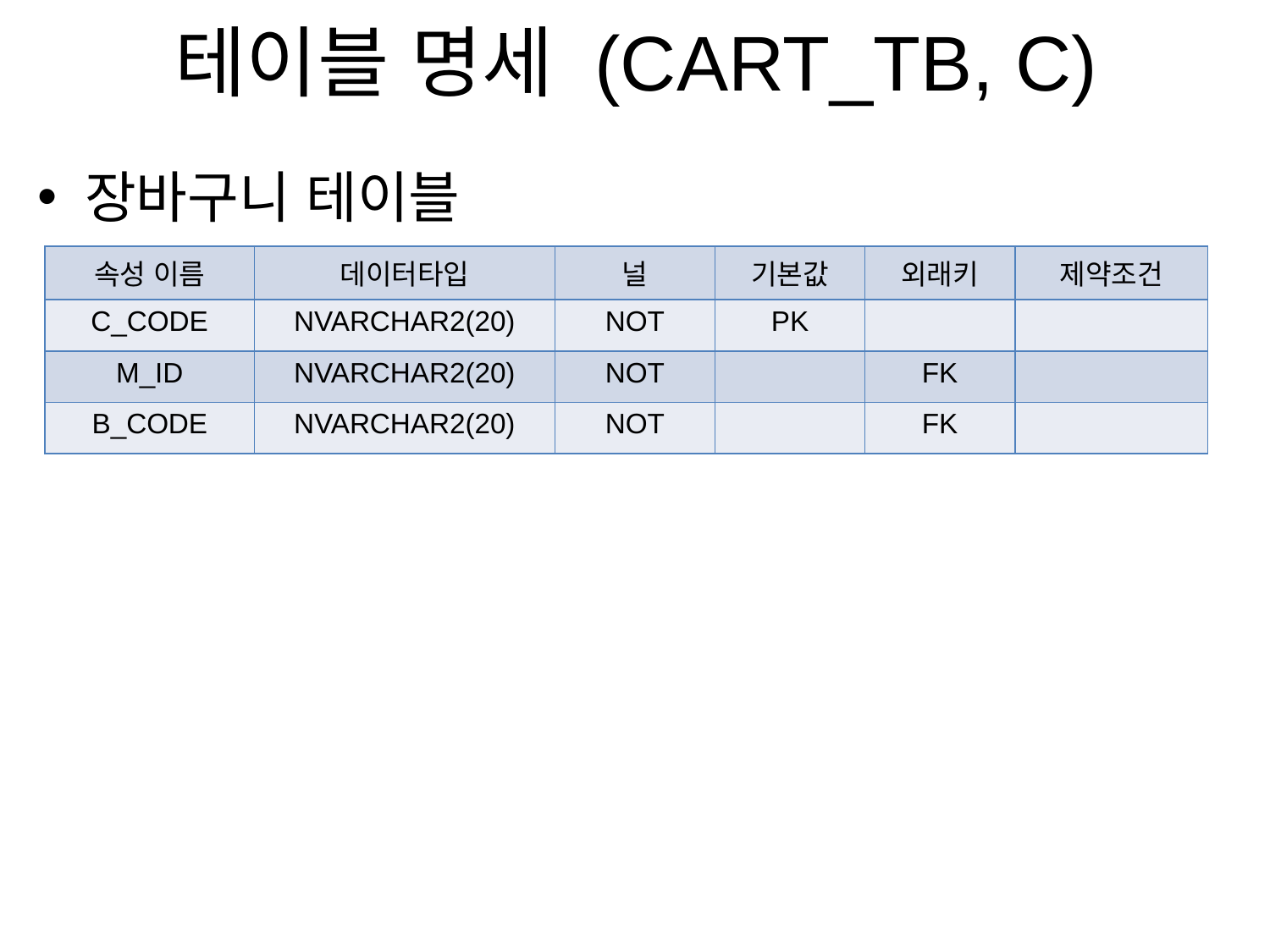

# 테이블 명세 (CART_TB, C)
장바구니 테이블
| 속성 이름 | 데이터타입 | 널 | 기본값 | 외래키 | 제약조건 |
| --- | --- | --- | --- | --- | --- |
| C\_CODE | NVARCHAR2(20) | NOT | PK |  |  |
| M\_ID | NVARCHAR2(20) | NOT |  | FK |  |
| B\_CODE | NVARCHAR2(20) | NOT |  | FK |  |